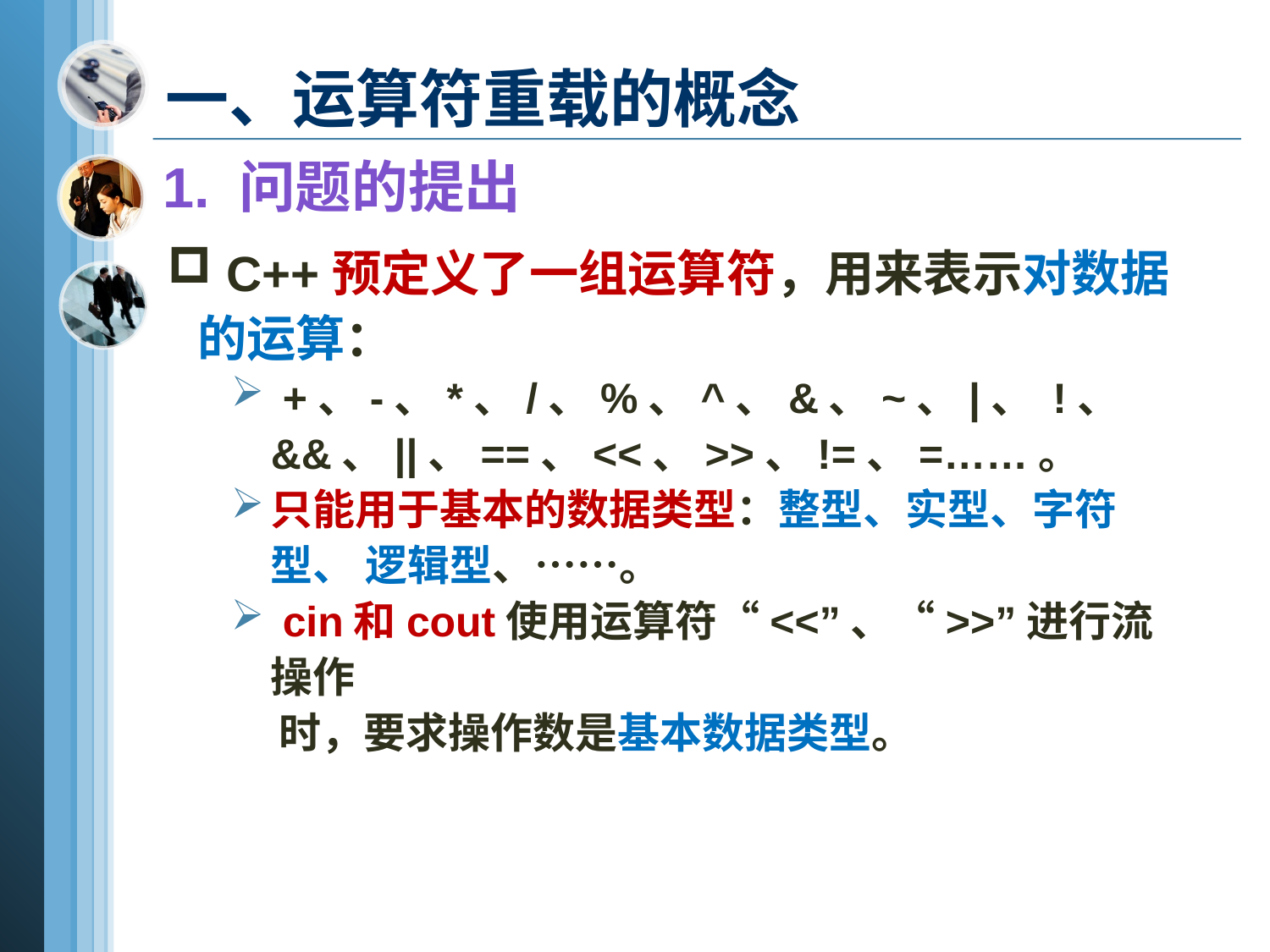

一、运算符重载的概念
1. 问题的提出

 C++预定义了一组运算符，用来表示对数据的运算：
 +、-、*、/、%、^、&、~、|、 !、 &&、||、==、<<、>>、!=、=……。
只能用于基本的数据类型：整型、实型、字符型、 逻辑型、……。
 cin和cout使用运算符“<<”、“>>”进行流操作
    时，要求操作数是基本数据类型。